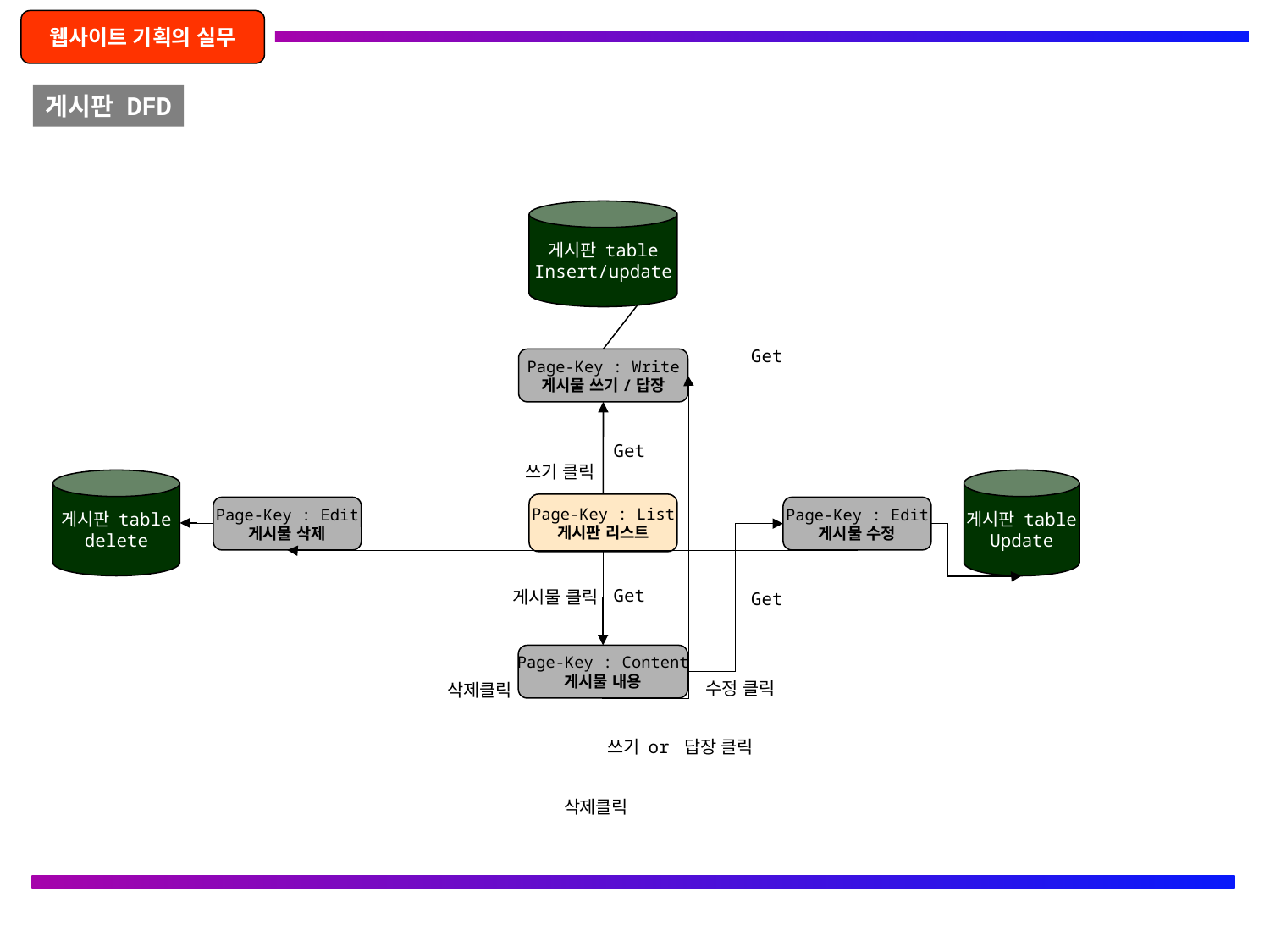

웹사이트 기획의 실무

게시판 DFD
게시판 table
Insert/update
Get
Page-Key : Write
게시물 쓰기/답장
Get
쓰기 클릭
게시판 table
delete
게시판 table
Update
Page-Key : List
게시판 리스트
Page-Key : Edit
게시물 삭제
Page-Key : Edit
게시물 수정
Get
게시물 클릭
Get
Page-Key : Content
게시물 내용
수정 클릭
삭제클릭
쓰기 or 답장 클릭
삭제클릭